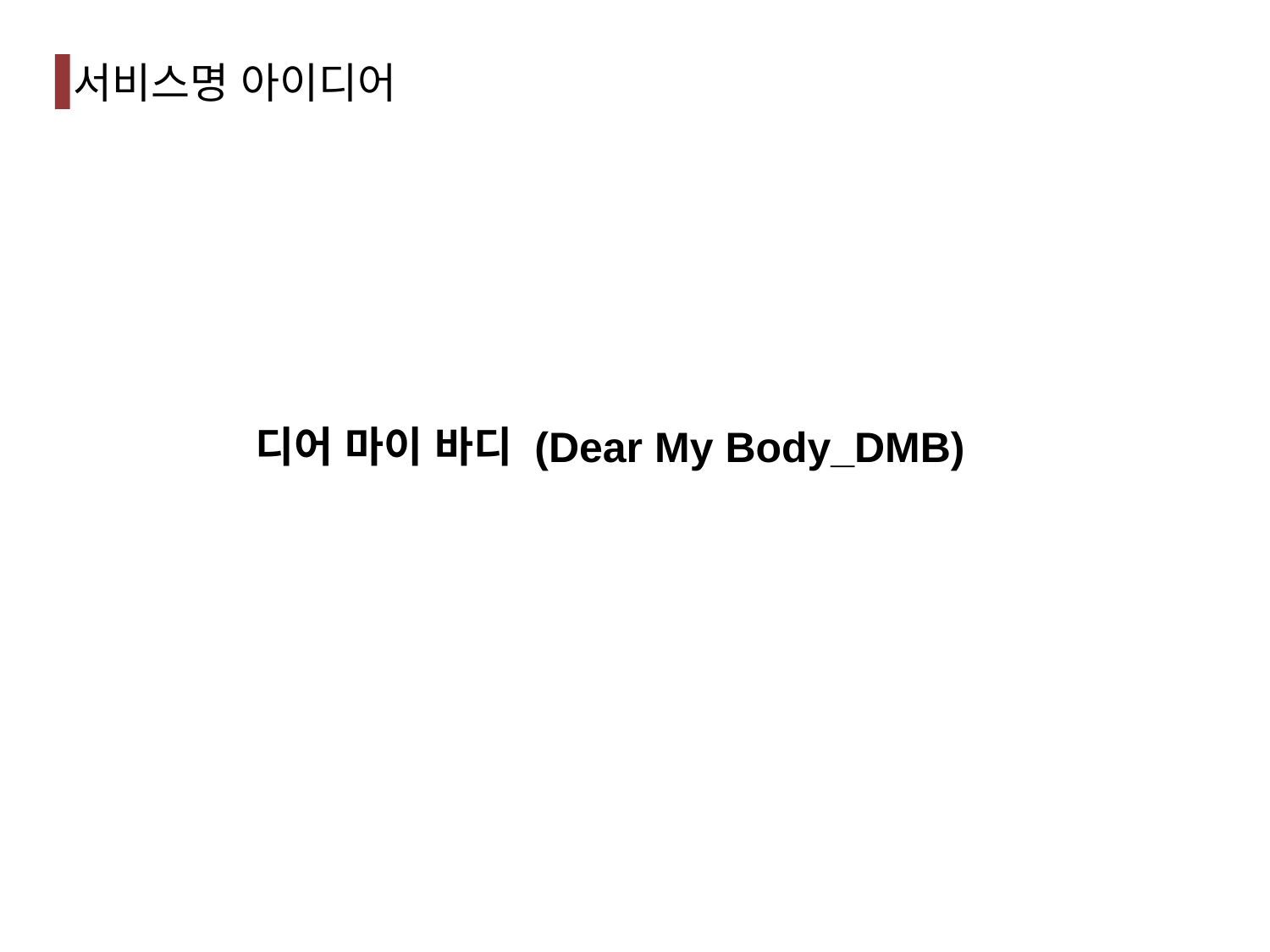

서비스명 아이디어

디어 마이 바디 (Dear My Body_DMB)